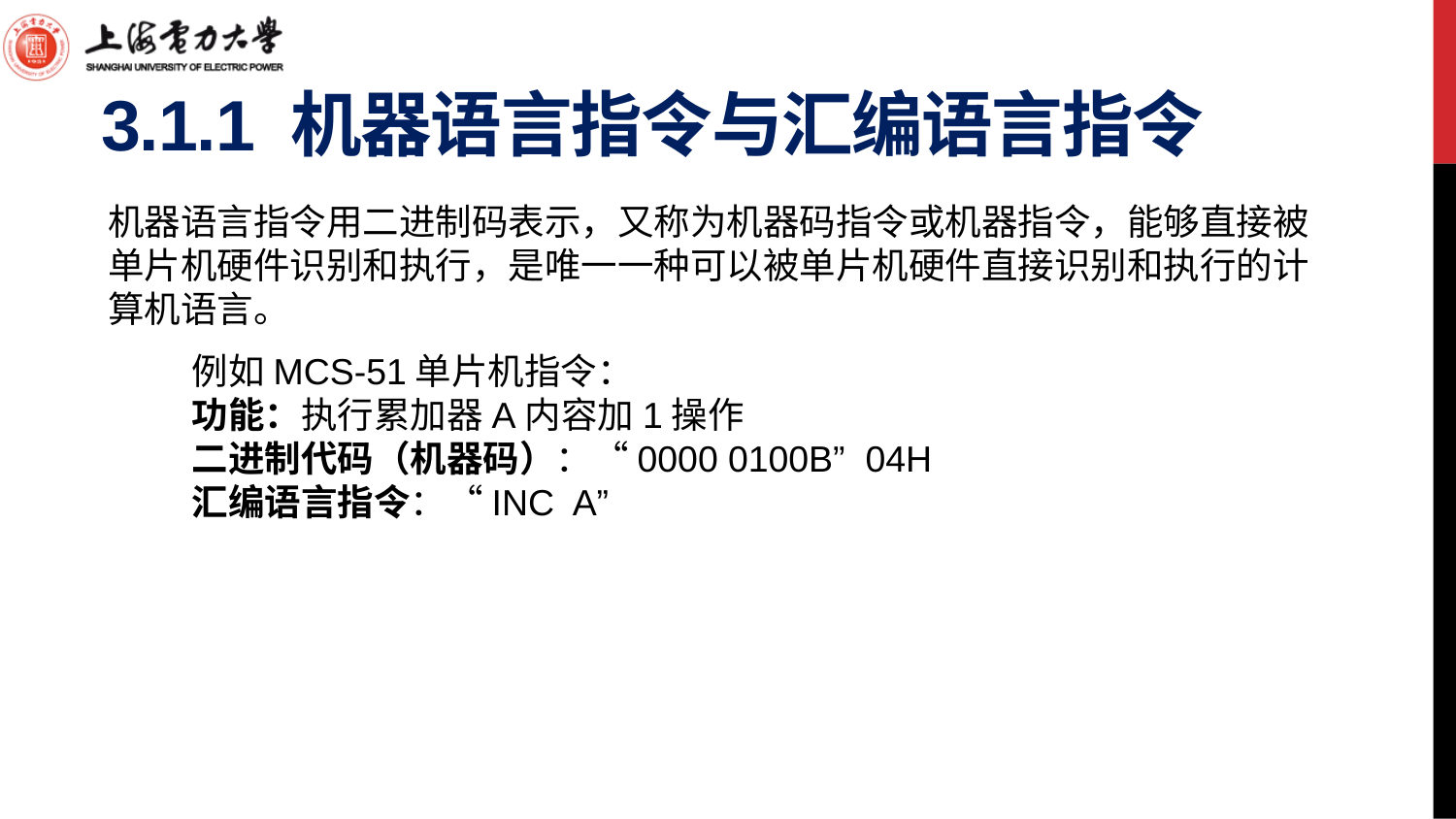

# 3.1.1 机器语言指令与汇编语言指令
机器语言指令用二进制码表示，又称为机器码指令或机器指令，能够直接被单片机硬件识别和执行，是唯一一种可以被单片机硬件直接识别和执行的计算机语言。
例如MCS-51单片机指令：
功能：执行累加器A内容加1操作
二进制代码（机器码）：“0000 0100B”  04H
汇编语言指令：“INC  A”